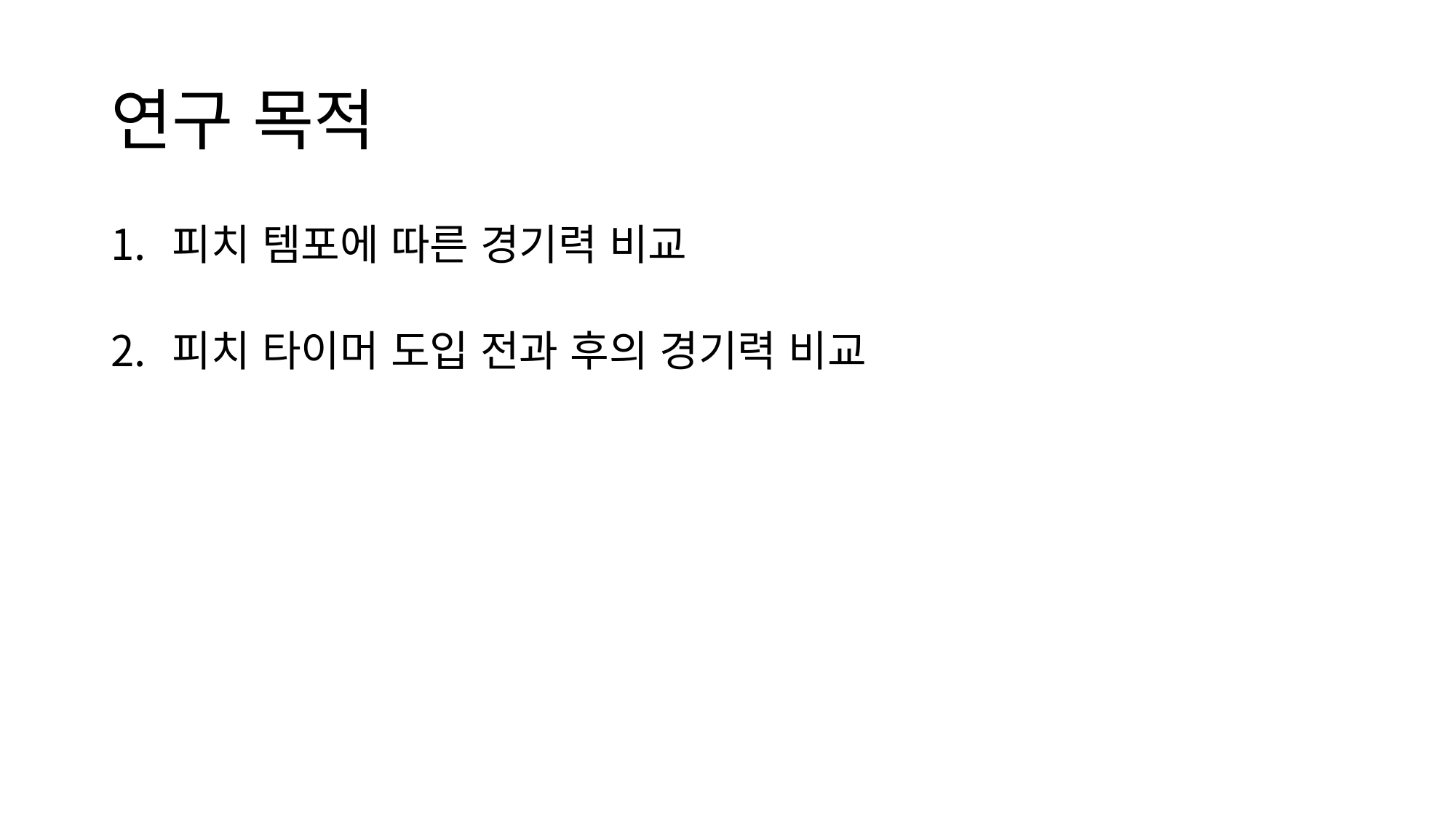

# 연구 목적
피치 템포에 따른 경기력 비교
피치 타이머 도입 전과 후의 경기력 비교